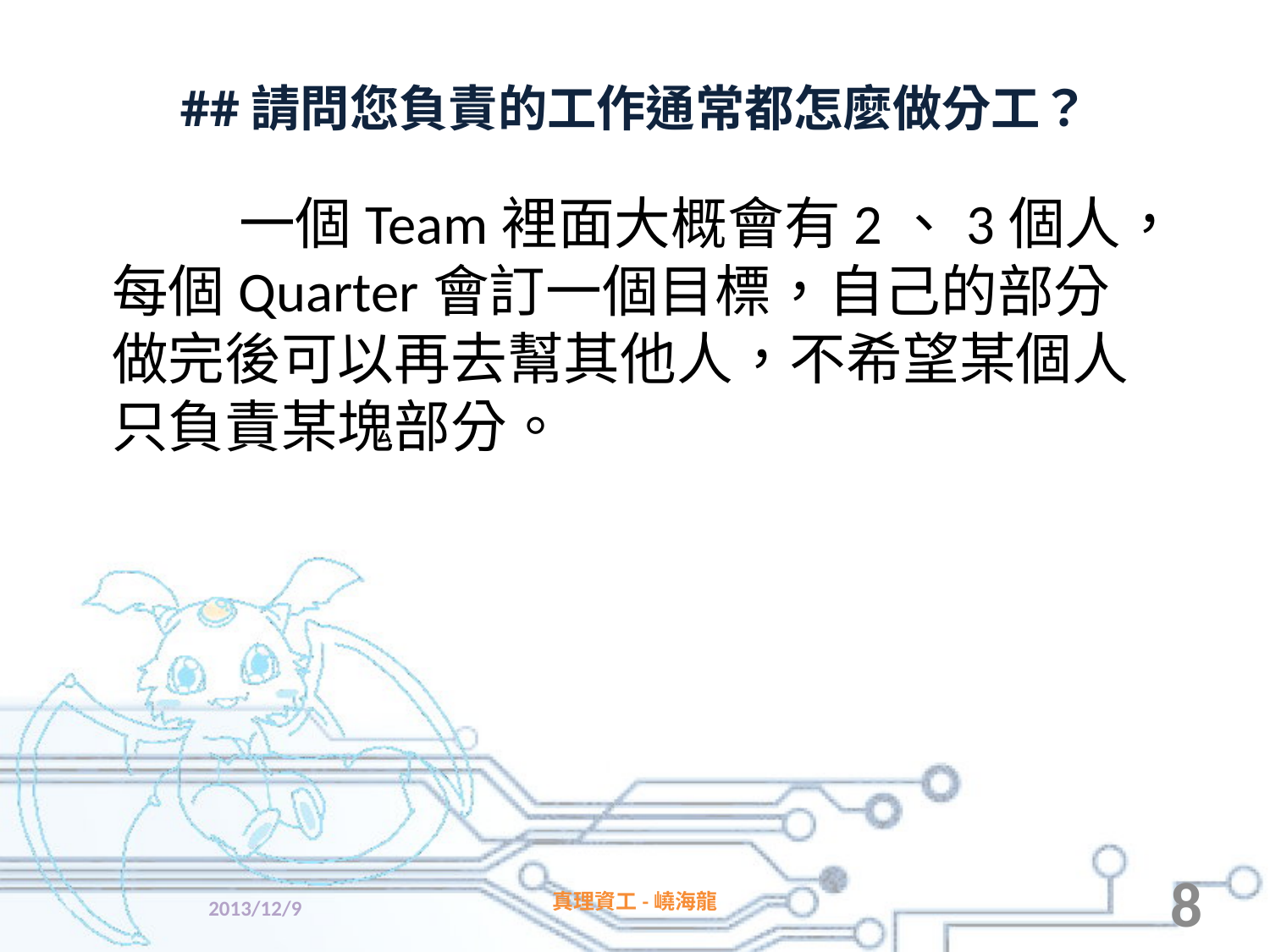

# ##請問您負責的工作通常都怎麼做分工？
	一個Team裡面大概會有2、3個人，每個Quarter會訂一個目標，自己的部分做完後可以再去幫其他人，不希望某個人只負責某塊部分。
真理資工-嶢海龍
8
2013/12/9